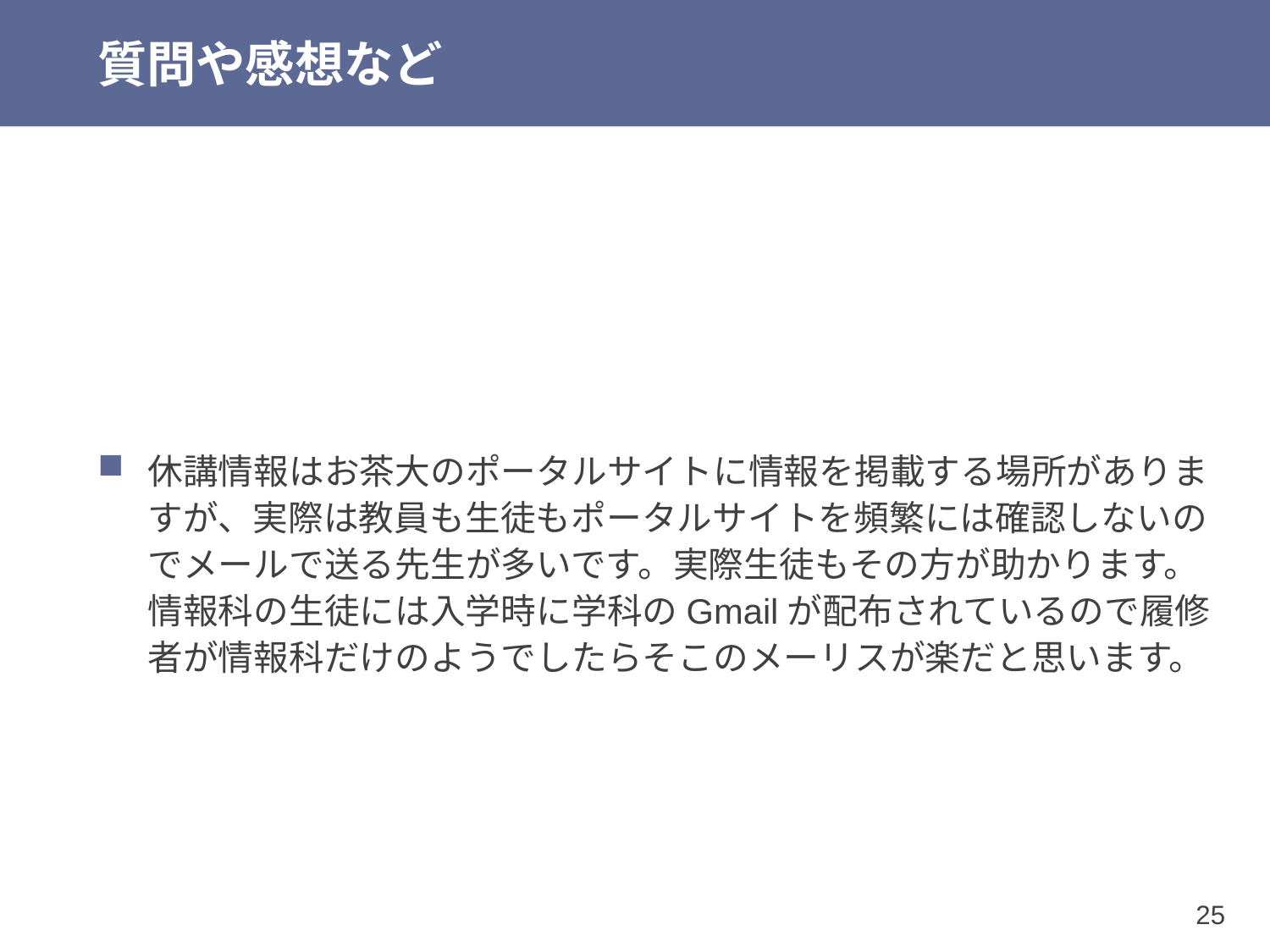

# 質問や感想など

休講情報はお茶大のポータルサイトに情報を掲載する場所がありますが、実際は教員も生徒もポータルサイトを頻繁には確認しないのでメールで送る先生が多いです。実際生徒もその方が助かります。情報科の生徒には入学時に学科のGmailが配布されているので履修者が情報科だけのようでしたらそこのメーリスが楽だと思います。